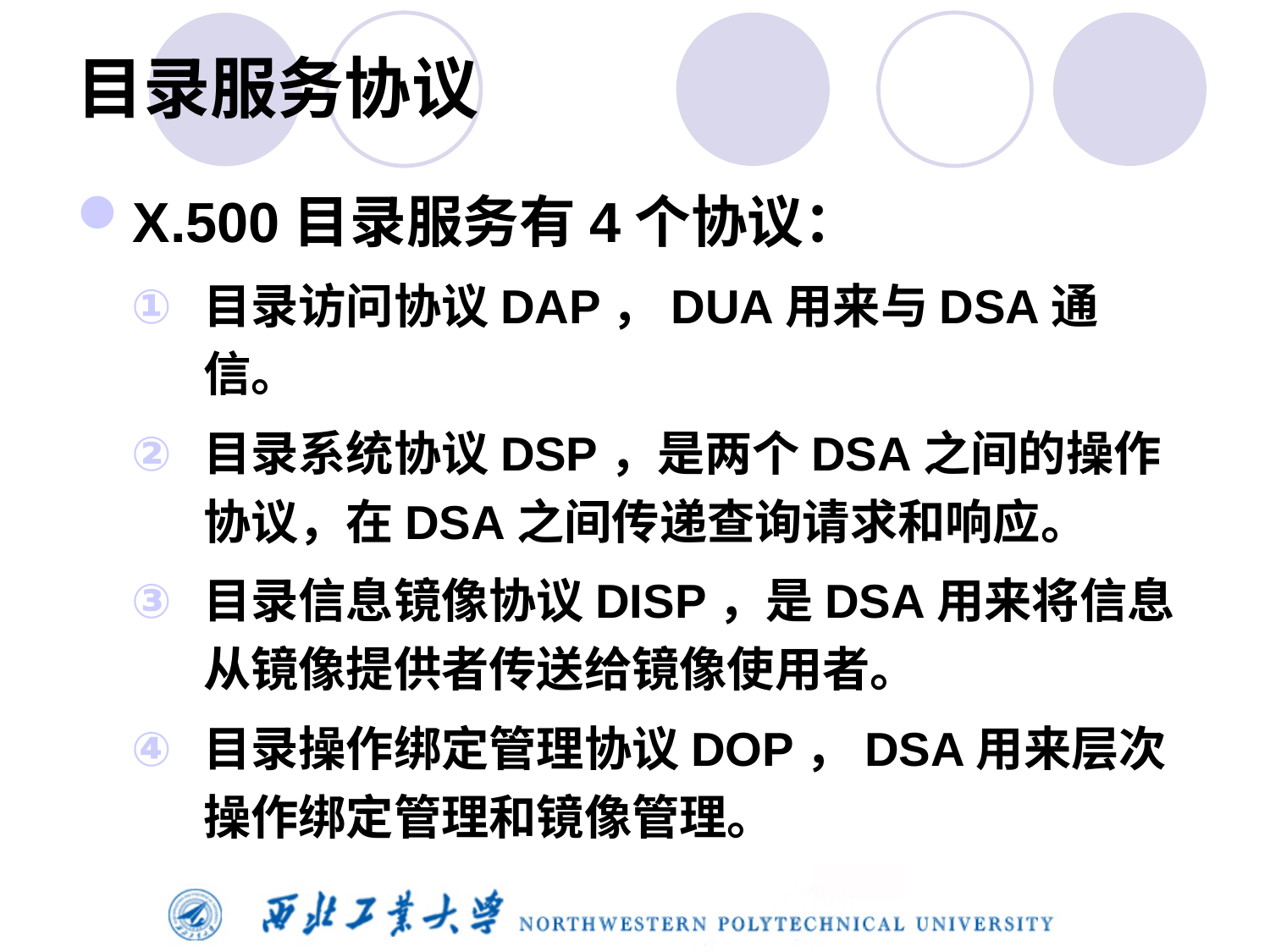

# 目录服务协议
X.500目录服务有4个协议：
目录访问协议DAP，DUA用来与DSA通信。
目录系统协议DSP，是两个DSA之间的操作协议，在DSA之间传递查询请求和响应。
目录信息镜像协议DISP，是DSA用来将信息从镜像提供者传送给镜像使用者。
目录操作绑定管理协议DOP，DSA用来层次操作绑定管理和镜像管理。